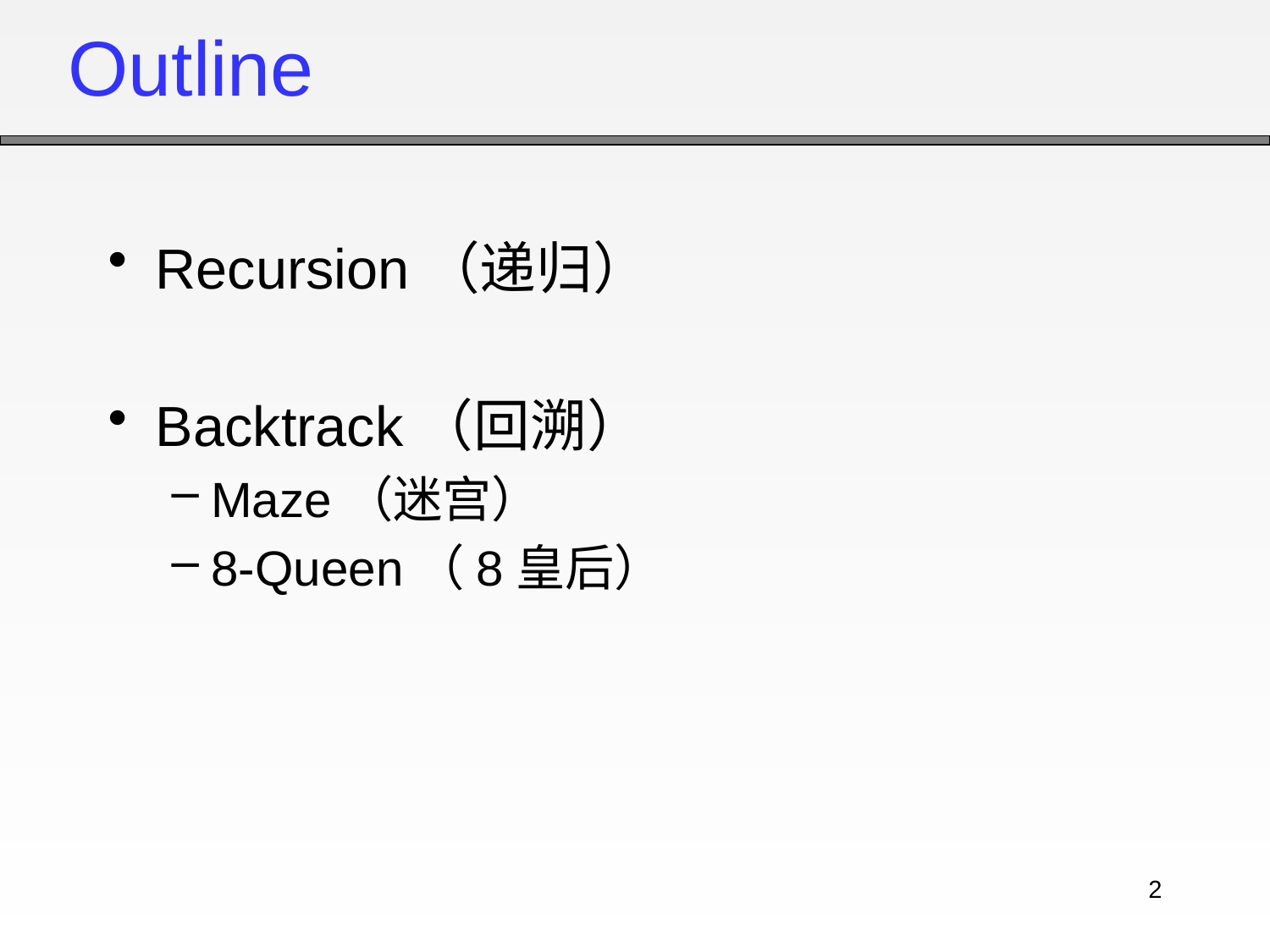

# Outline
Recursion（递归）

Backtrack（回溯）
Maze（迷宫）
8-Queen（8皇后）

2